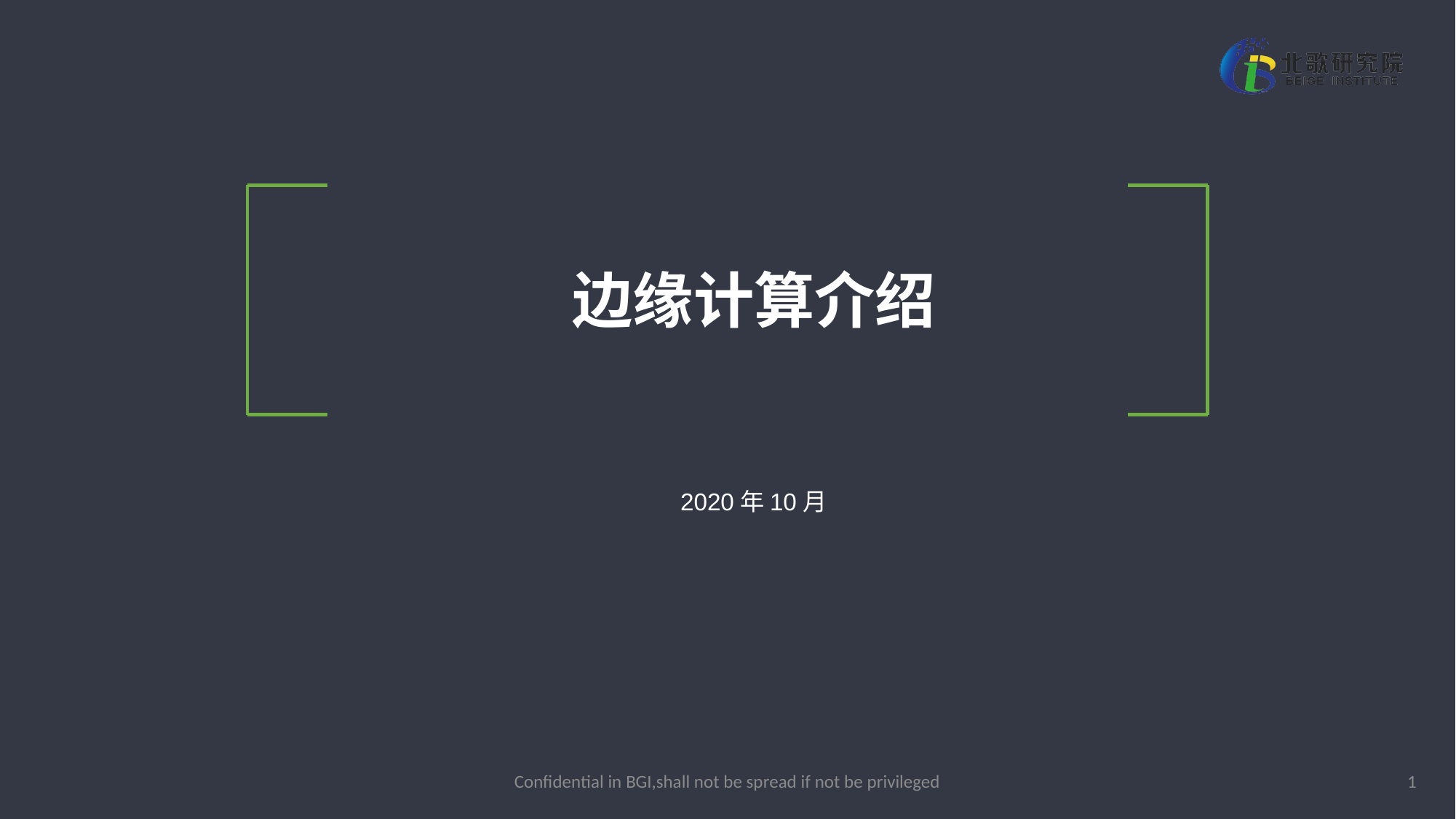

边缘计算介绍
2020年10月
Confidential in BGI,shall not be spread if not be privileged
1